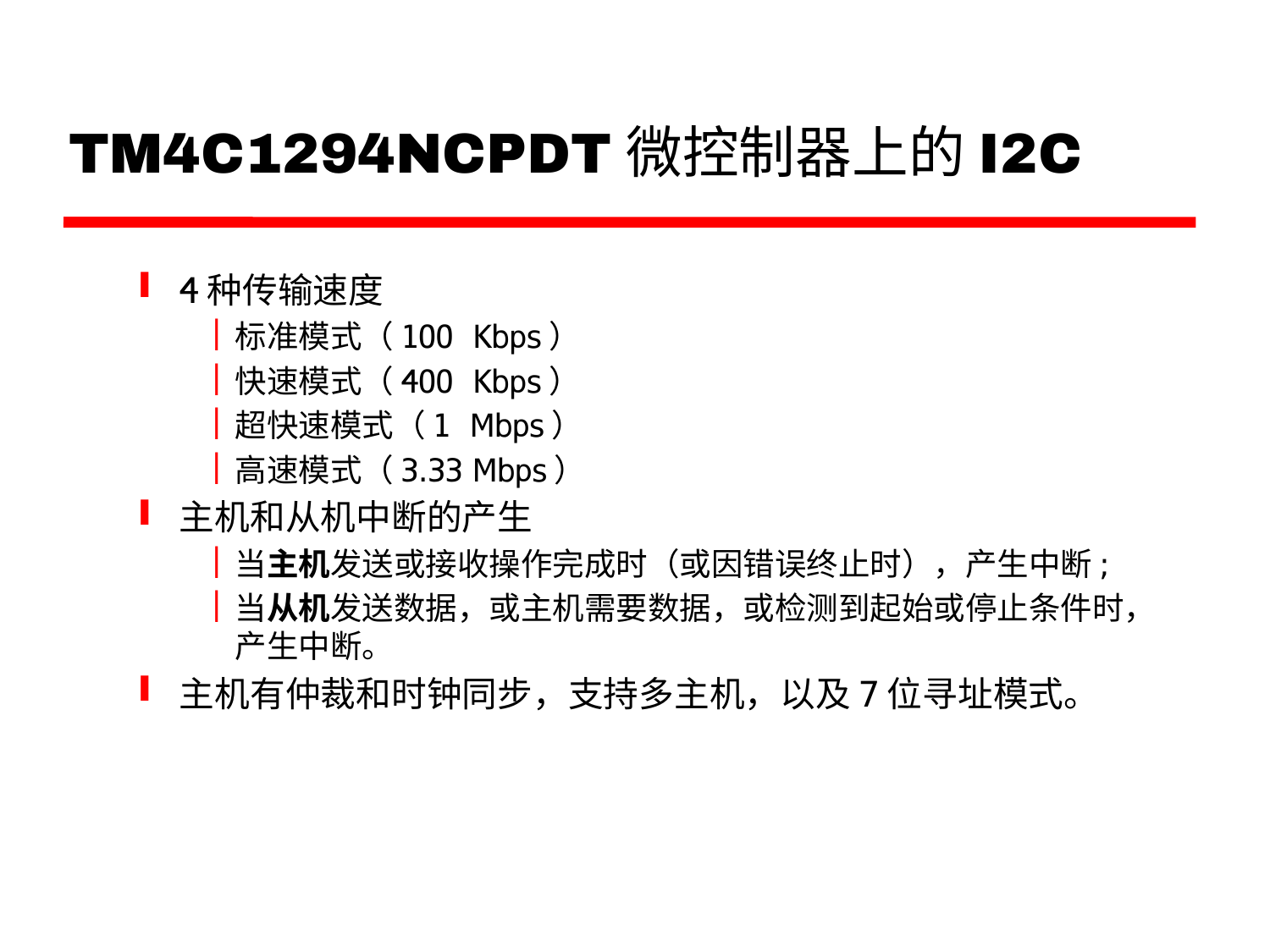

# TM4C1294NCPDT微控制器上的I2C
4种传输速度
标准模式（100  Kbps）
快速模式（400  Kbps）
超快速模式（1  Mbps）
高速模式（3.33 Mbps）
主机和从机中断的产生
当主机发送或接收操作完成时（或因错误终止时），产生中断;
当从机发送数据，或主机需要数据，或检测到起始或停止条件时，产生中断。
主机有仲裁和时钟同步，支持多主机，以及7位寻址模式。